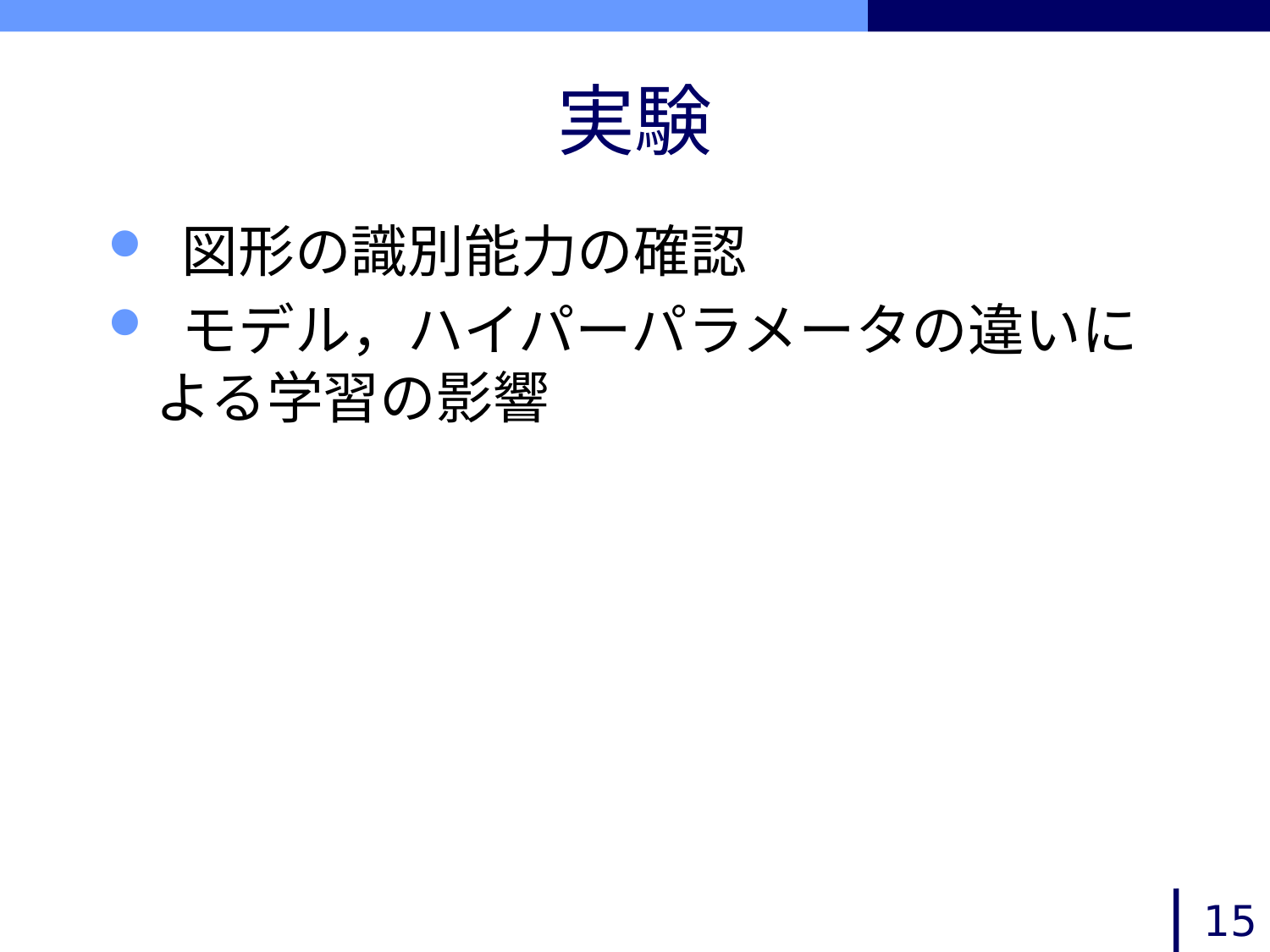

# 実験
 図形の識別能力の確認
 モデル，ハイパーパラメータの違いによる学習の影響

15